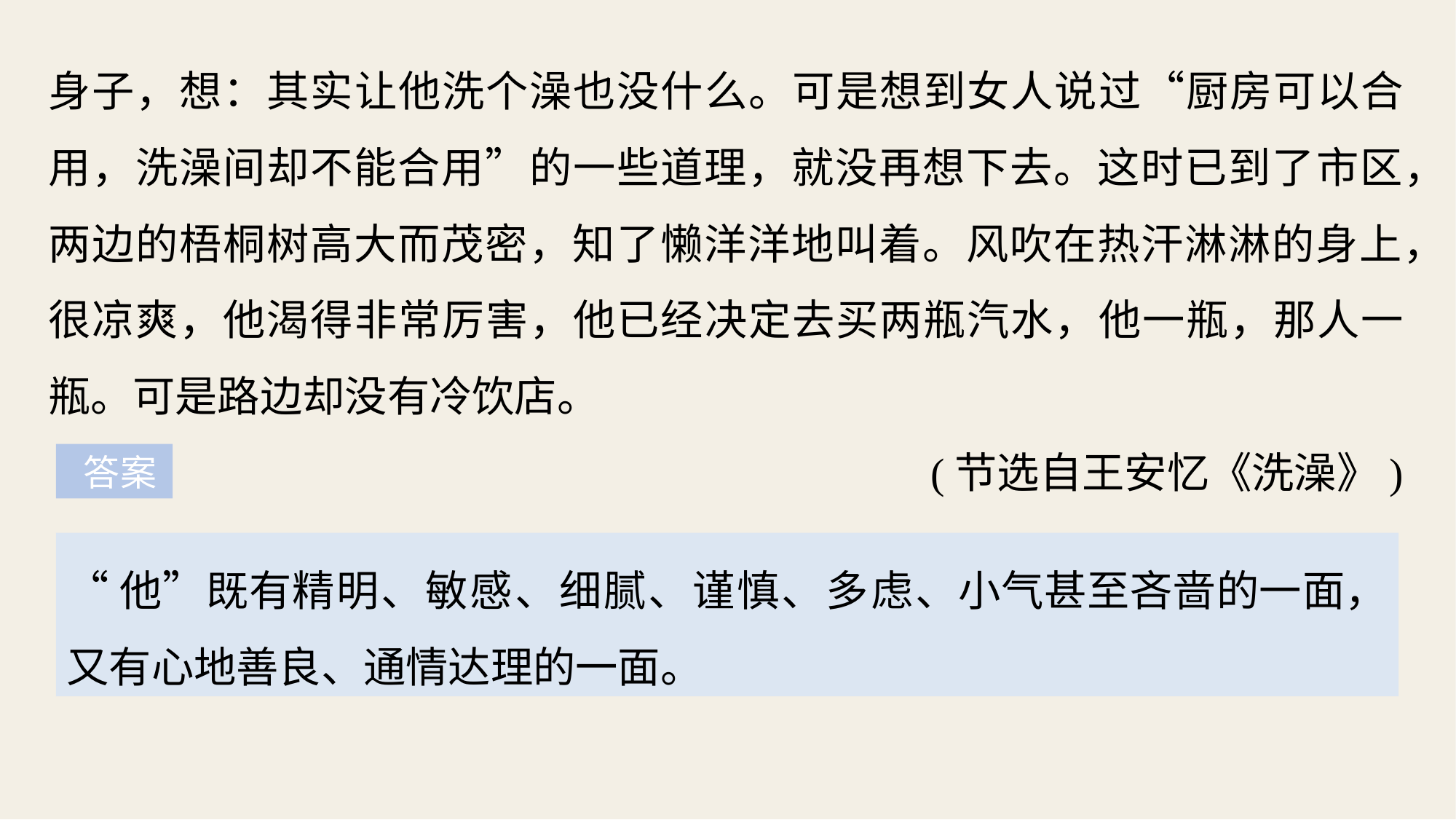

身子，想：其实让他洗个澡也没什么。可是想到女人说过“厨房可以合用，洗澡间却不能合用”的一些道理，就没再想下去。这时已到了市区，两边的梧桐树高大而茂密，知了懒洋洋地叫着。风吹在热汗淋淋的身上，很凉爽，他渴得非常厉害，他已经决定去买两瓶汽水，他一瓶，那人一瓶。可是路边却没有冷饮店。
(节选自王安忆《洗澡》)
 答案
“他”既有精明、敏感、细腻、谨慎、多虑、小气甚至吝啬的一面，又有心地善良、通情达理的一面。